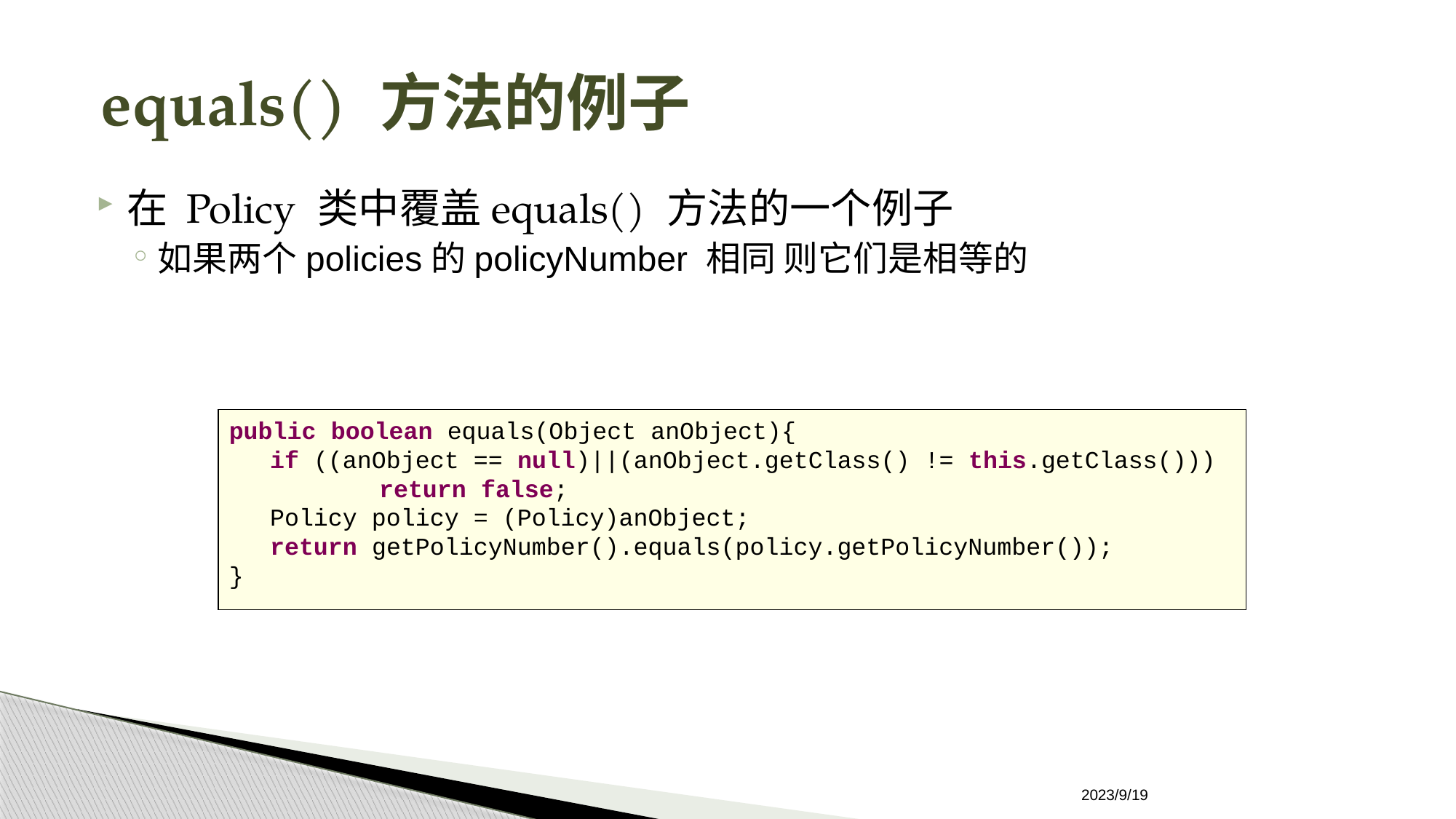

# equals() 方法的例子
在 Policy 类中覆盖equals() 方法的一个例子
如果两个policies的policyNumber 相同 则它们是相等的

public boolean equals(Object anObject){
	if ((anObject == null)||(anObject.getClass() != this.getClass()))
 		return false;
	Policy policy = (Policy)anObject;
	return getPolicyNumber().equals(policy.getPolicyNumber());
}
2023/9/19